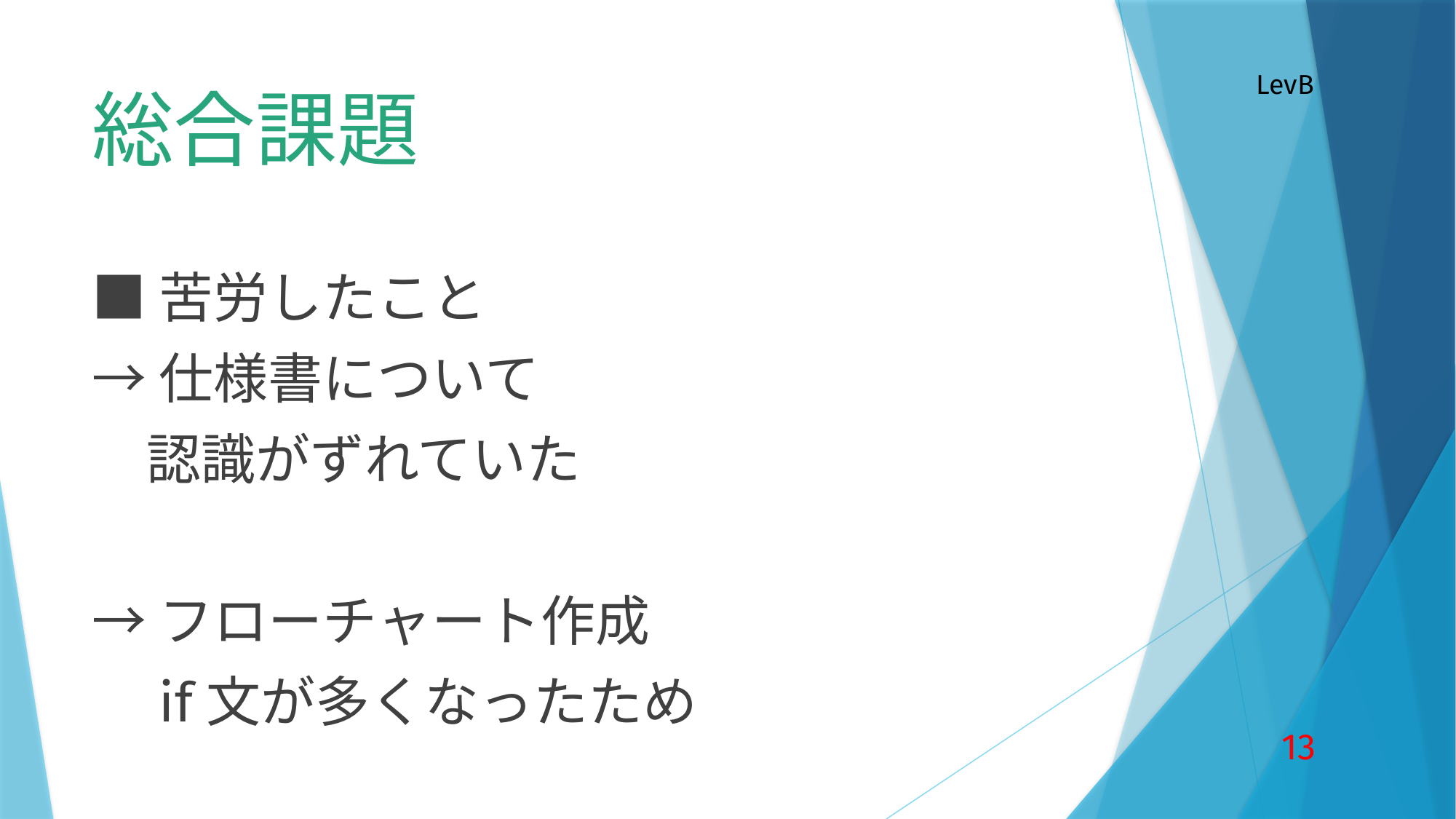

# 総合課題
■苦労したこと
→仕様書について
　認識がずれていた

→フローチャート作成
　if文が多くなったため
13